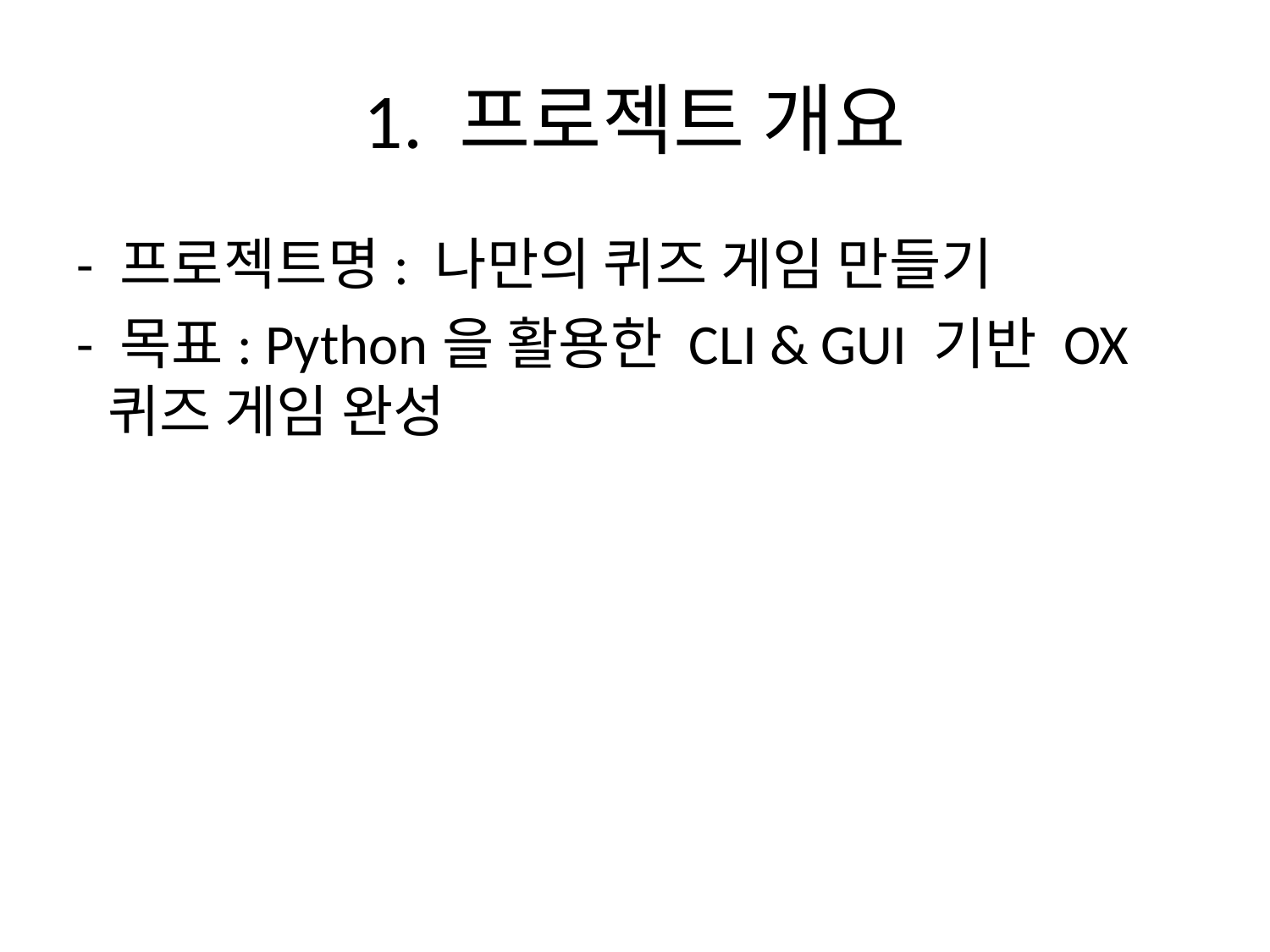

# 1. 프로젝트 개요
- 프로젝트명: 나만의 퀴즈 게임 만들기
- 목표: Python을 활용한 CLI & GUI 기반 OX 퀴즈 게임 완성